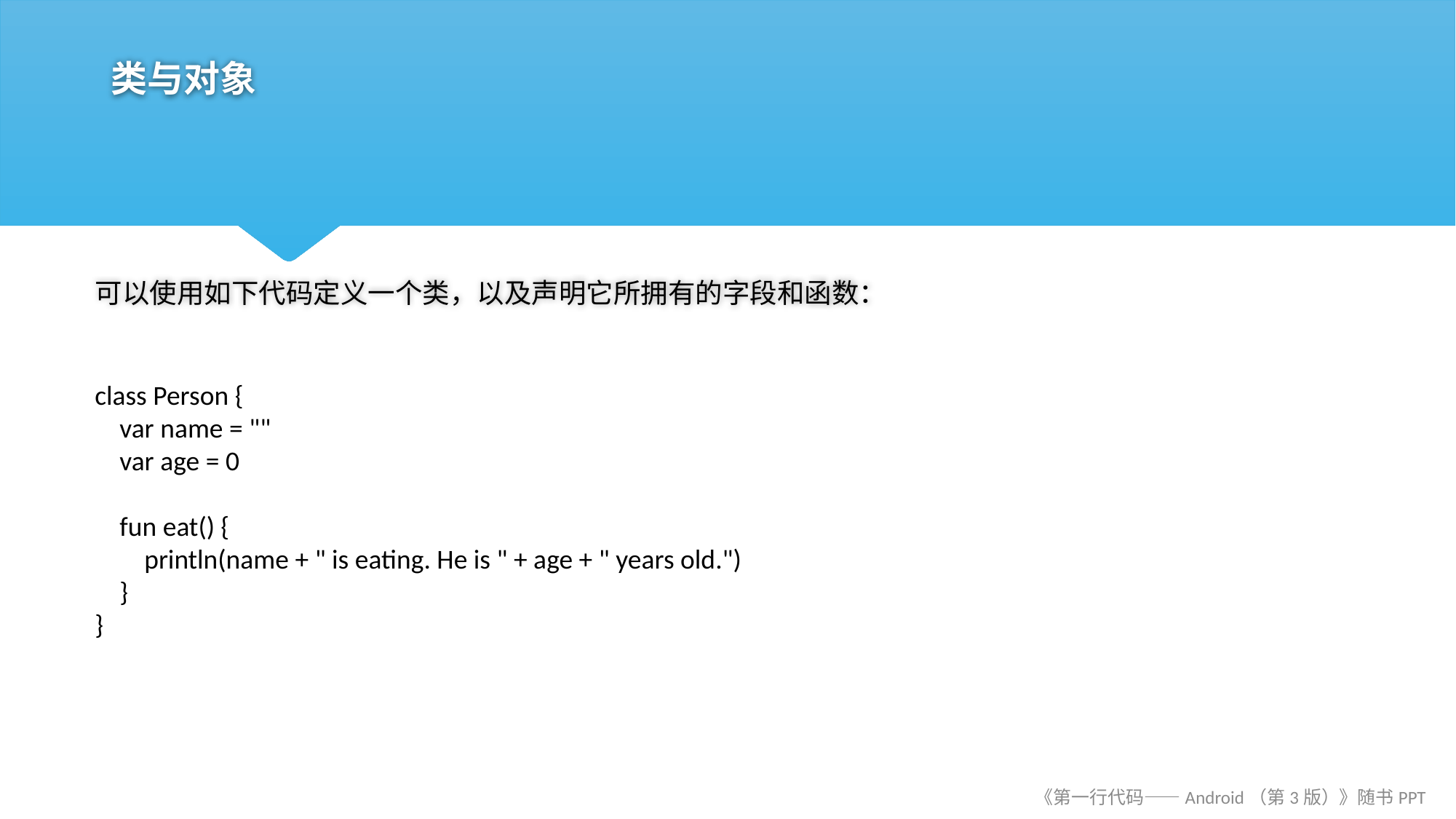

# 类与对象
可以使用如下代码定义一个类，以及声明它所拥有的字段和函数：
class Person {
    var name = ""
    var age = 0

    fun eat() {
        println(name + " is eating. He is " + age + " years old.")
    }
}